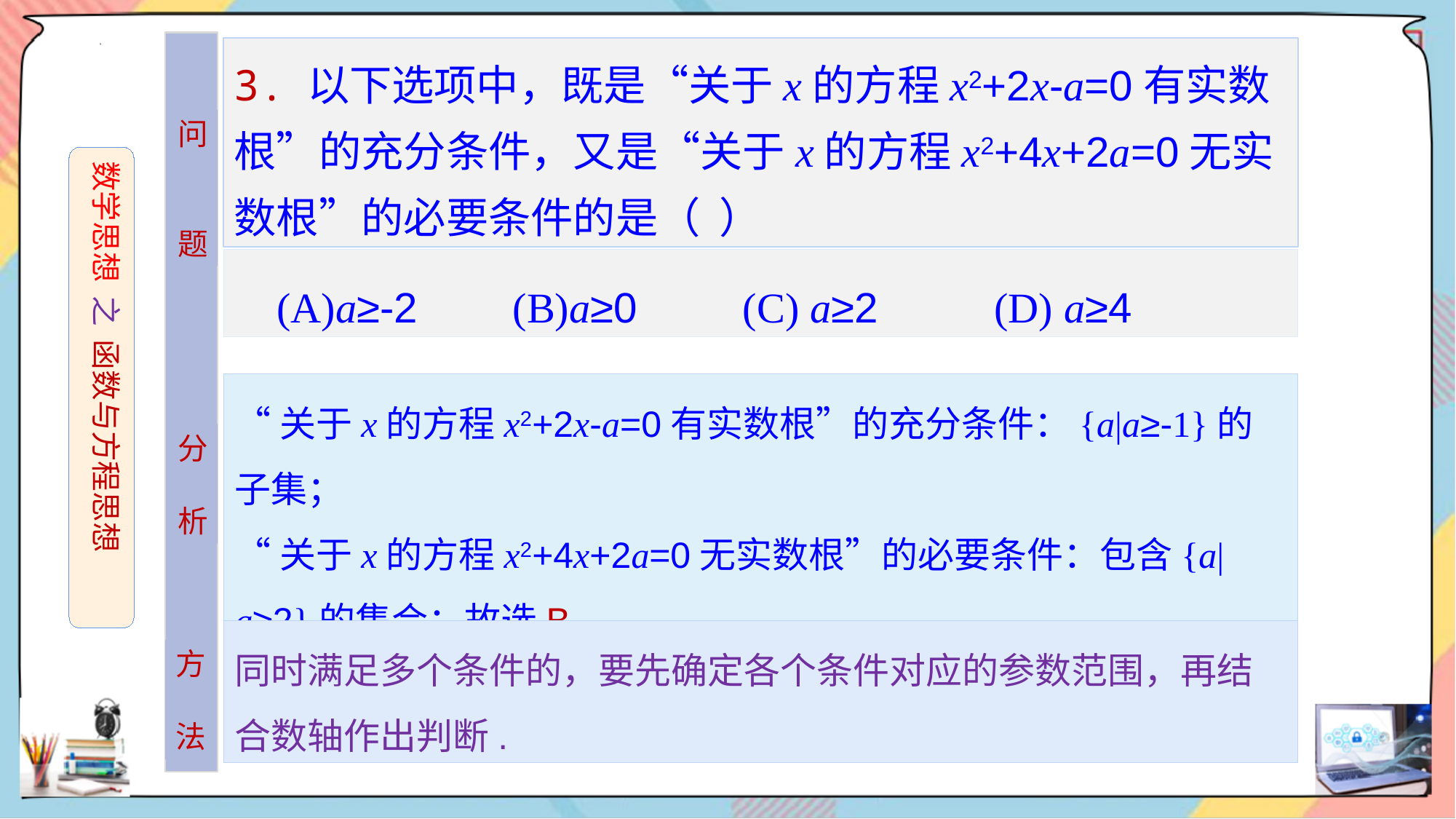

3. 以下选项中，既是“关于x的方程x2+2x-a=0有实数根”的充分条件，又是“关于x的方程x2+4x+2a=0无实数根”的必要条件的是（  ）
问

题
数学思想  之  函数与方程思想
    (A)a≥-2         (B)a≥0          (C) a≥2           (D) a≥4
“关于x的方程x2+2x-a=0有实数根”的充分条件：{a|a≥-1}的子集；
“关于x的方程x2+4x+2a=0无实数根”的必要条件：包含{a|a≥2}的集合；故选B
分

析
同时满足多个条件的，要先确定各个条件对应的参数范围，再结合数轴作出判断.
方

法